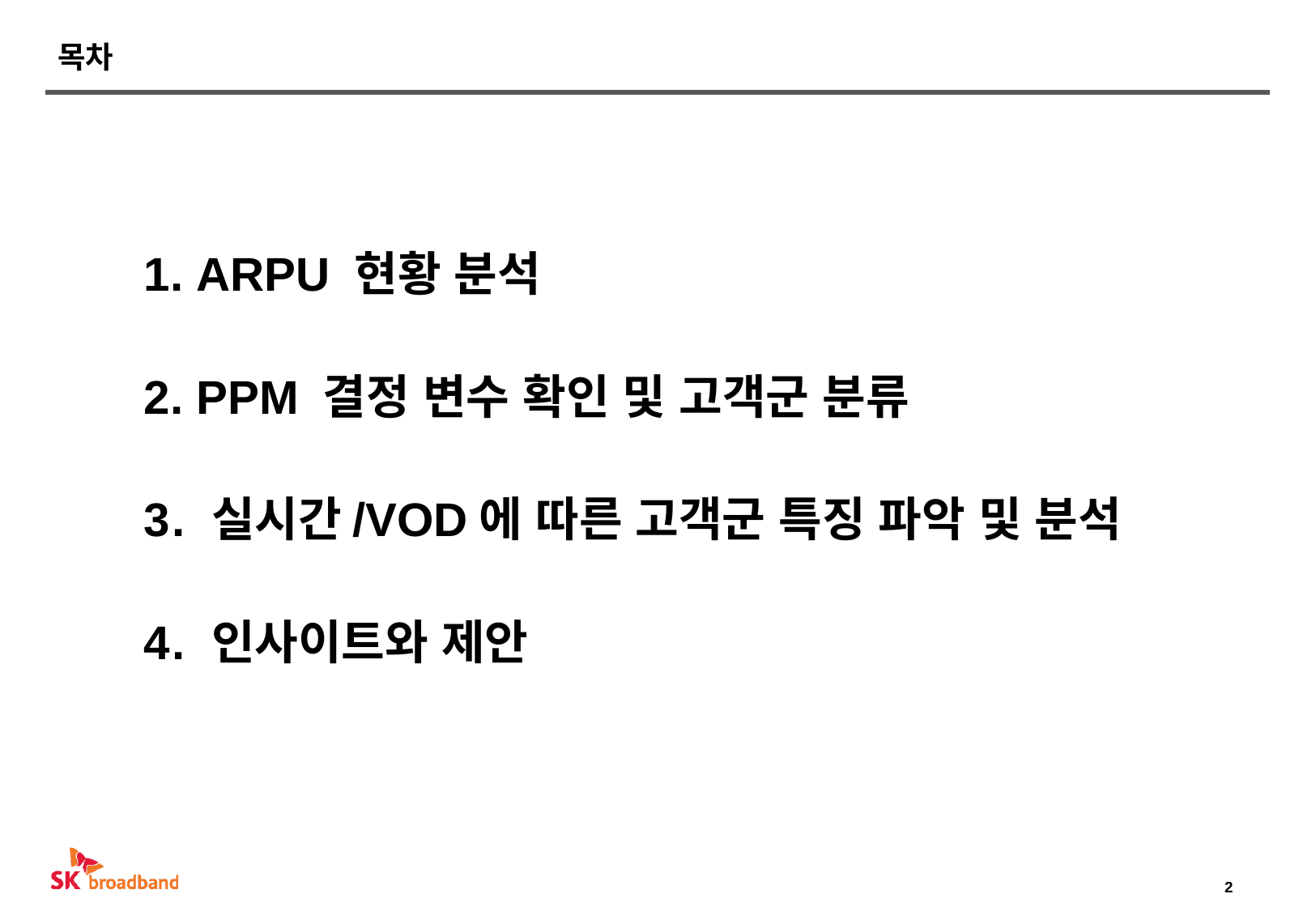

# 목차
 ARPU 현황 분석
 PPM 결정 변수 확인 및 고객군 분류
 실시간/VOD에 따른 고객군 특징 파악 및 분석
 인사이트와 제안